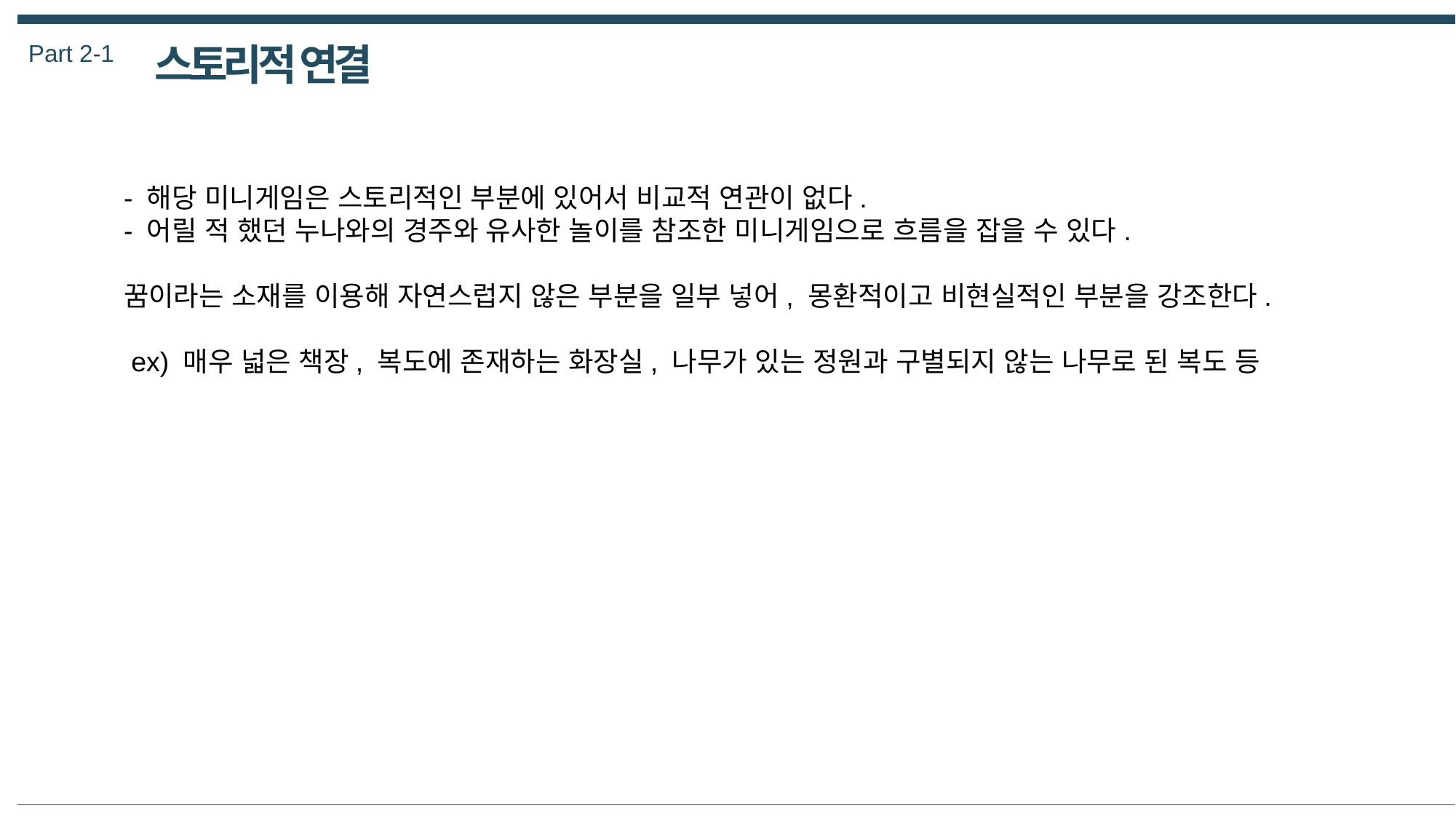

Part 2-1
스토리적 연결
- 해당 미니게임은 스토리적인 부분에 있어서 비교적 연관이 없다.
- 어릴 적 했던 누나와의 경주와 유사한 놀이를 참조한 미니게임으로 흐름을 잡을 수 있다.

꿈이라는 소재를 이용해 자연스럽지 않은 부분을 일부 넣어, 몽환적이고 비현실적인 부분을 강조한다.

 ex) 매우 넓은 책장, 복도에 존재하는 화장실, 나무가 있는 정원과 구별되지 않는 나무로 된 복도 등